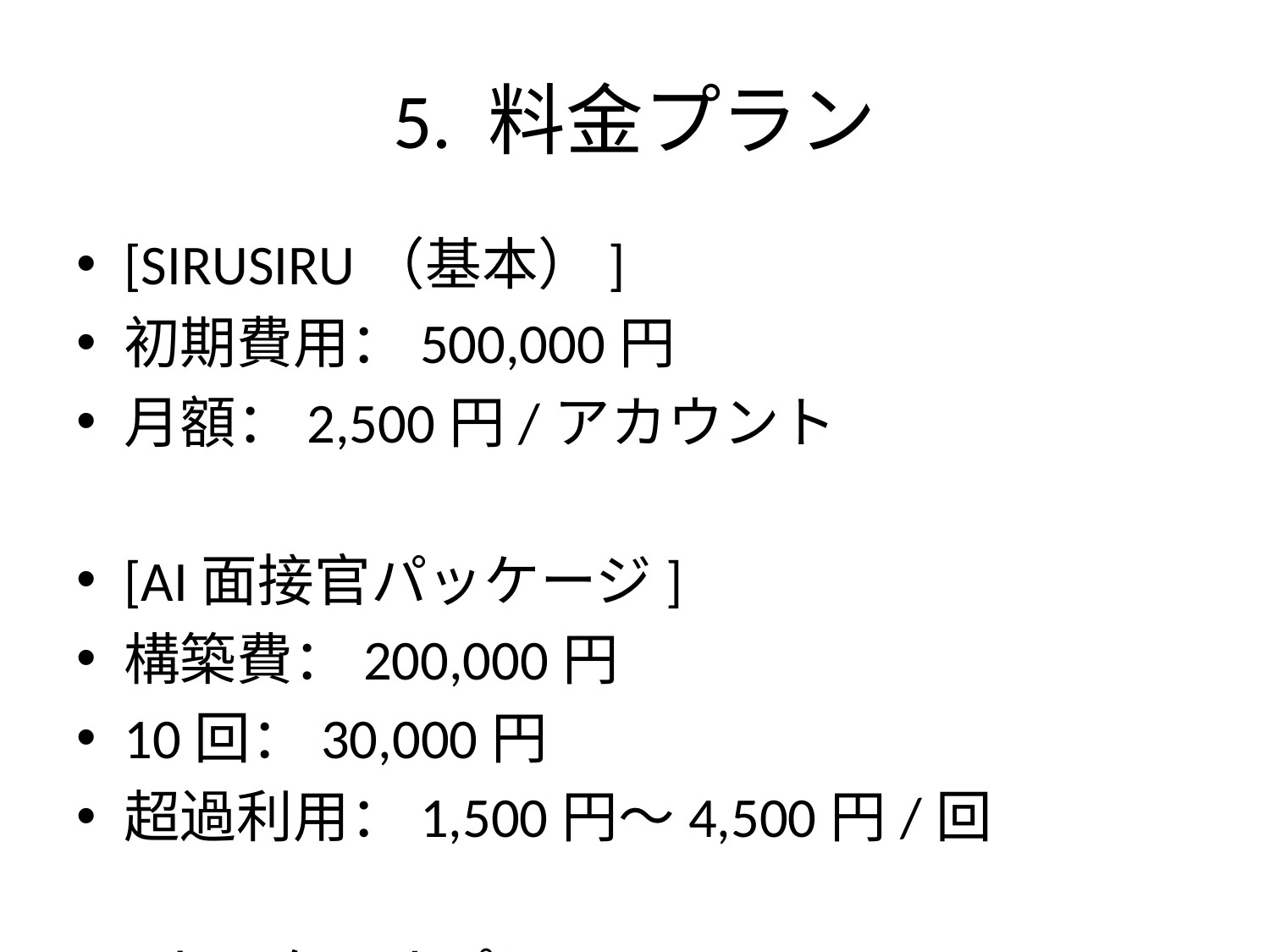

# 5. 料金プラン
[SIRUSIRU（基本）]
初期費用：500,000円
月額：2,500円/アカウント

[AI面接官パッケージ]
構築費：200,000円
10回：30,000円
超過利用：1,500円〜4,500円/回

[カスタムオプション]
アバター制作：700,000円
アニメーション：200,000円〜